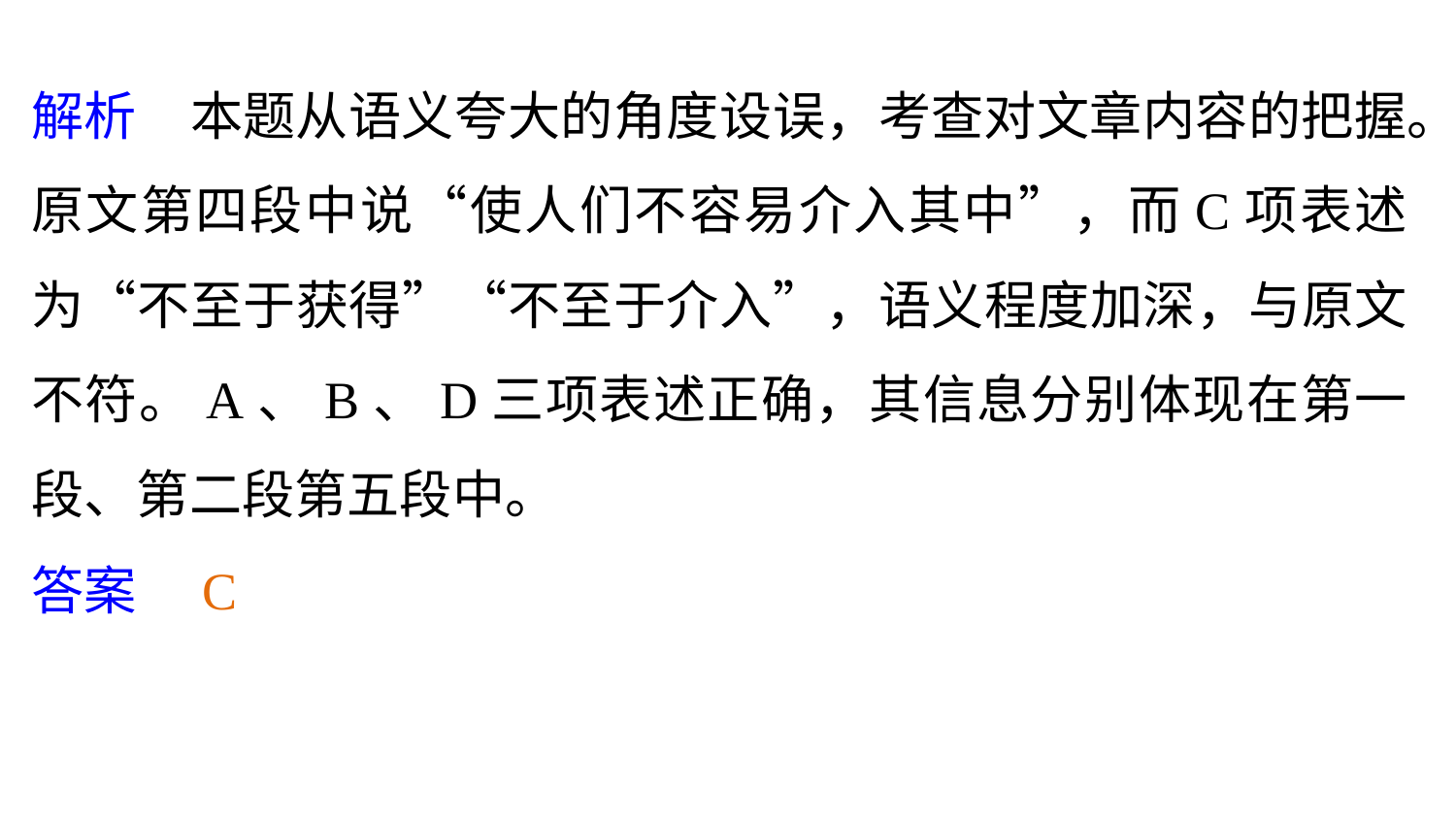

解析　本题从语义夸大的角度设误，考查对文章内容的把握。原文第四段中说“使人们不容易介入其中”，而C项表述为“不至于获得”“不至于介入”，语义程度加深，与原文不符。A、B、D三项表述正确，其信息分别体现在第一段、第二段第五段中。
答案　C